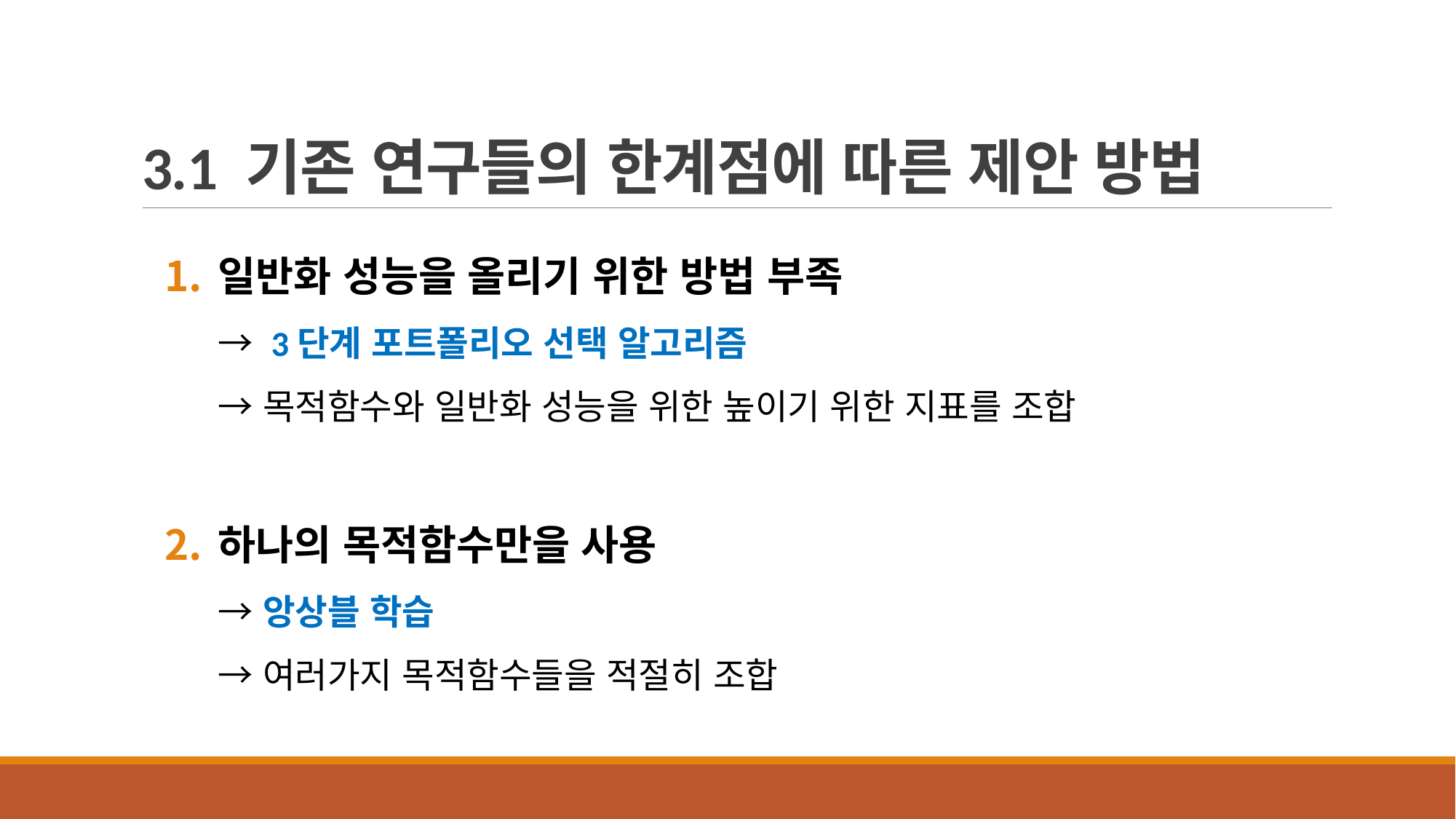

# 3.1 기존 연구들의 한계점에 따른 제안 방법
일반화 성능을 올리기 위한 방법 부족
→ 3단계 포트폴리오 선택 알고리즘
→ 목적함수와 일반화 성능을 위한 높이기 위한 지표를 조합

하나의 목적함수만을 사용
→ 앙상블 학습
→ 여러가지 목적함수들을 적절히 조합